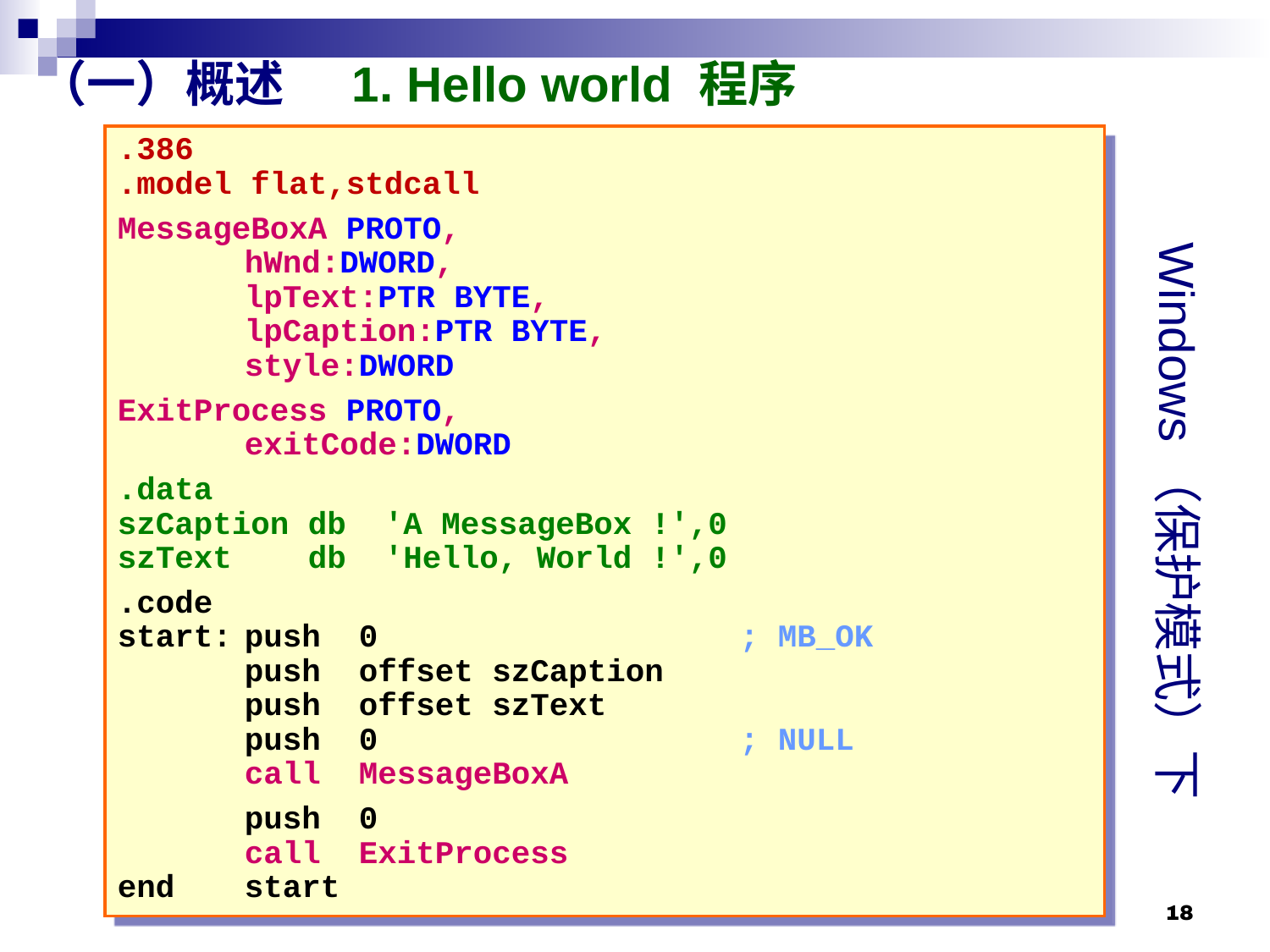

# （一）概述     1. Hello world 程序
.386
.model flat,stdcall
MessageBoxA PROTO,
	hWnd:DWORD,
	lpText:PTR BYTE,
	lpCaption:PTR BYTE,
	style:DWORD
ExitProcess PROTO,
	exitCode:DWORD
.data
szCaption db  'A MessageBox !',0
szText    db  'Hello, World !',0
.code
start:	push  0                   ; MB_OK
	push  offset szCaption
	push  offset szText
	push  0                   ; NULL
	call  MessageBoxA
	push  0
	call  ExitProcess
end	start
Windows（保护模式）下
18